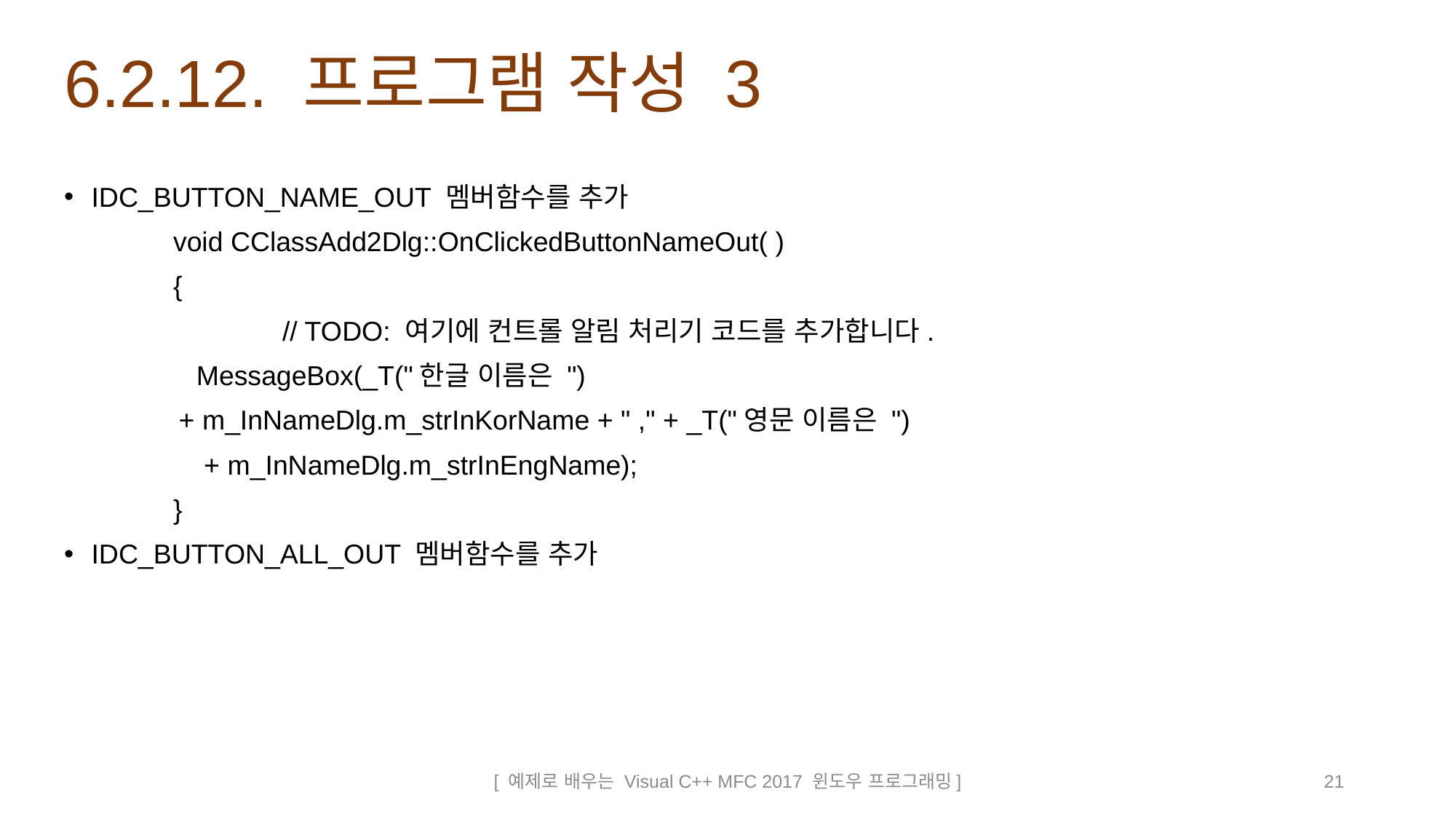

# 6.2.12. 프로그램 작성 3

IDC_BUTTON_NAME_OUT 멤버함수를 추가
	void CClassAdd2Dlg::OnClickedButtonNameOut( )
	{
		// TODO: 여기에 컨트롤 알림 처리기 코드를 추가합니다.
	   MessageBox(_T("한글 이름은 ")
               + m_InNameDlg.m_strInKorName + " ," + _T("영문 이름은 ")
	    + m_InNameDlg.m_strInEngName);
	}
IDC_BUTTON_ALL_OUT 멤버함수를 추가

[ 예제로 배우는 Visual C++ MFC 2017 윈도우 프로그래밍]
21